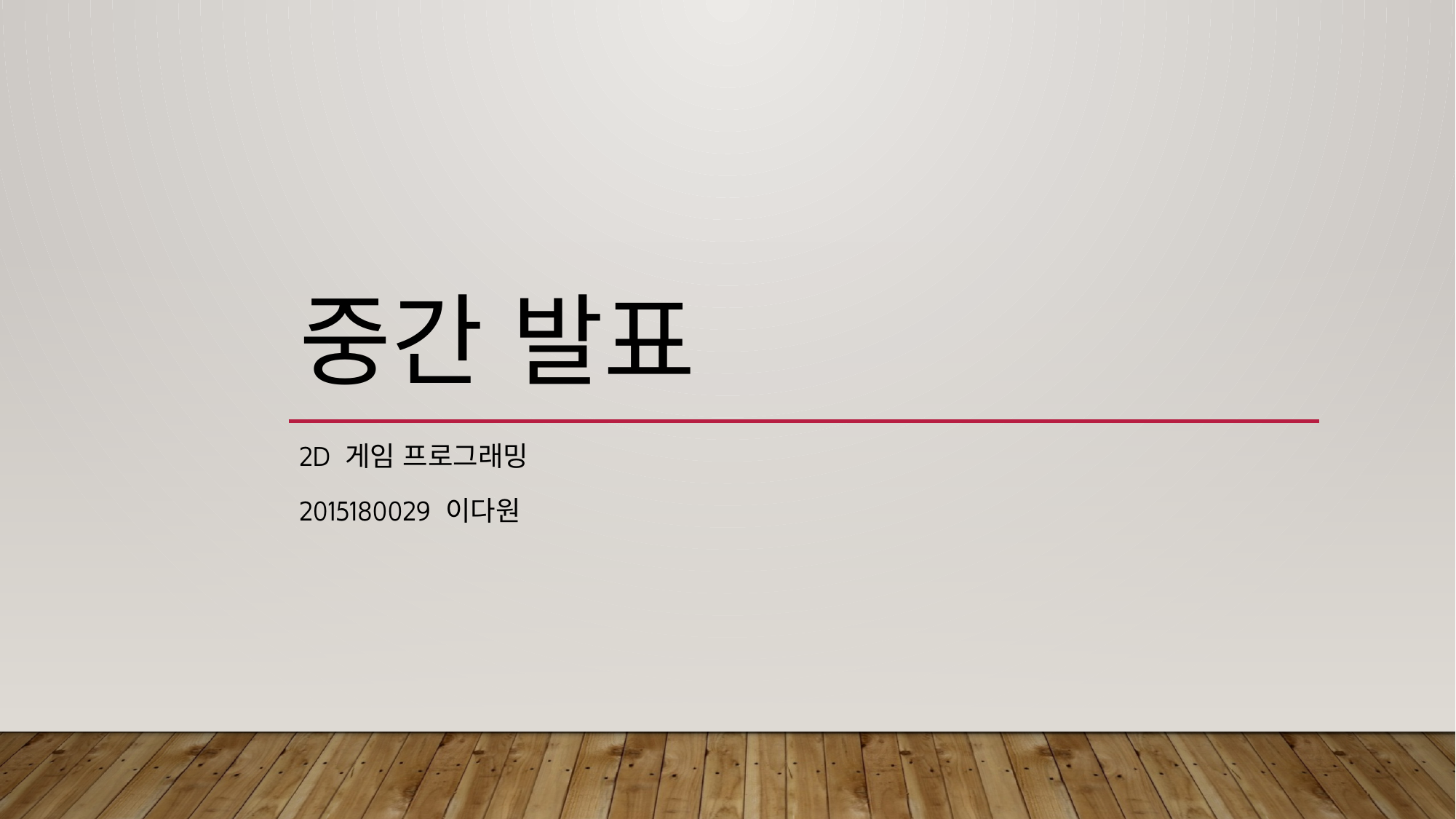

# 중간 발표
2D 게임 프로그래밍
2015180029 이다원